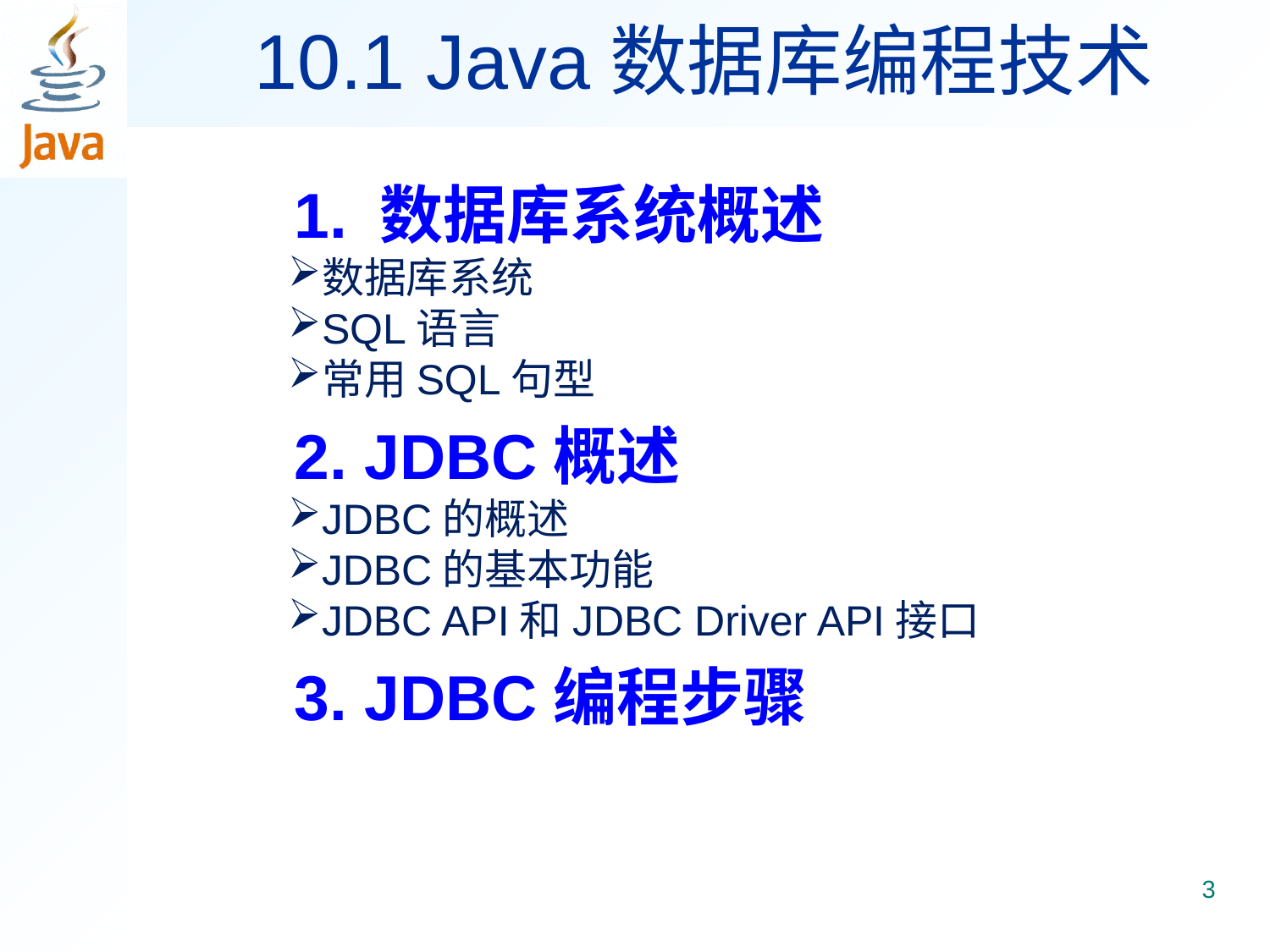

# 10.1 Java数据库编程技术
1. 数据库系统概述
数据库系统
SQL语言
常用SQL句型
2. JDBC概述
JDBC的概述
JDBC的基本功能
JDBC API和JDBC Driver API接口
3. JDBC编程步骤